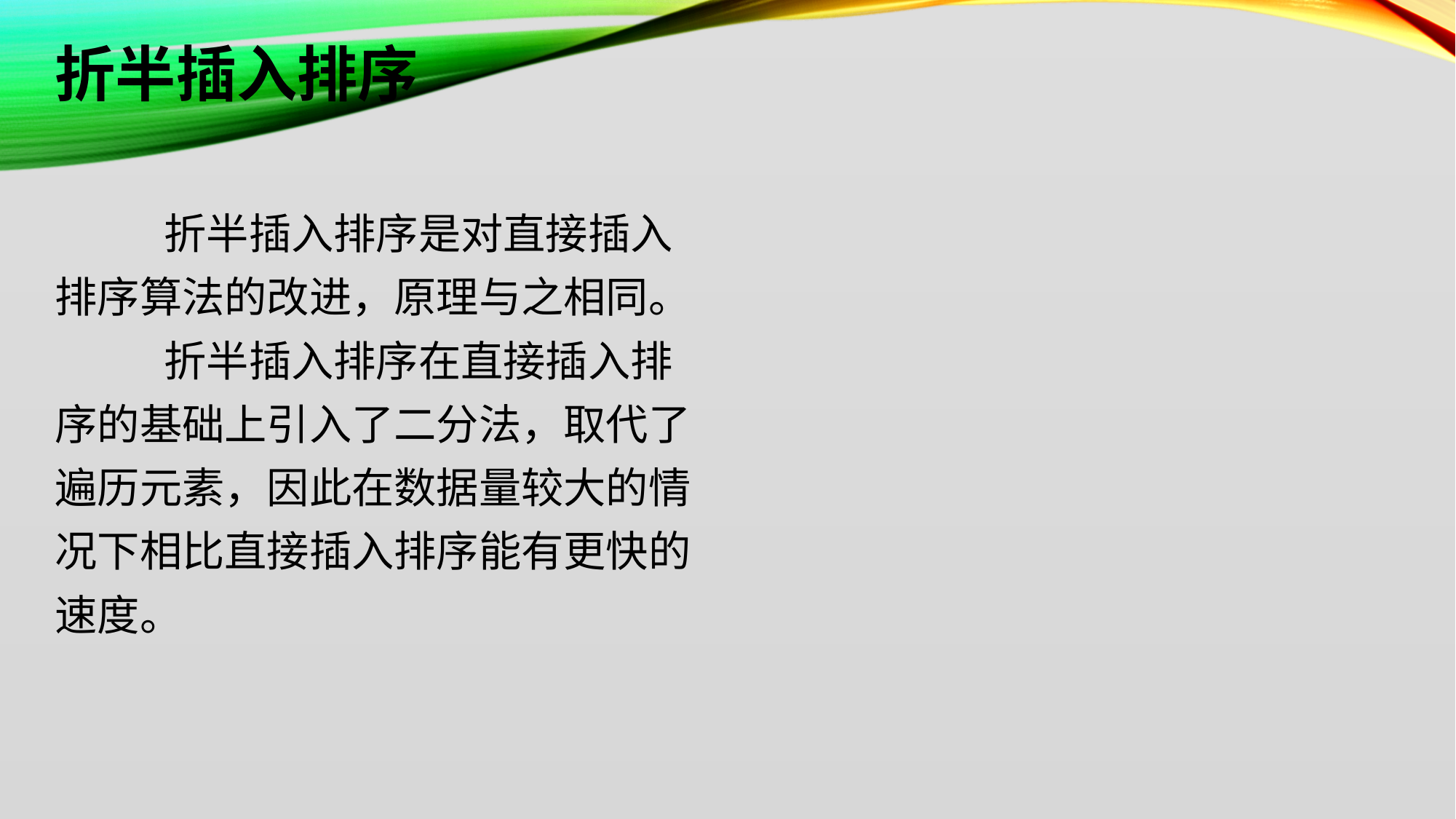

折半插入排序
	折半插入排序是对直接插入排序算法的改进，原理与之相同。
	折半插入排序在直接插入排序的基础上引入了二分法，取代了遍历元素，因此在数据量较大的情况下相比直接插入排序能有更快的速度。